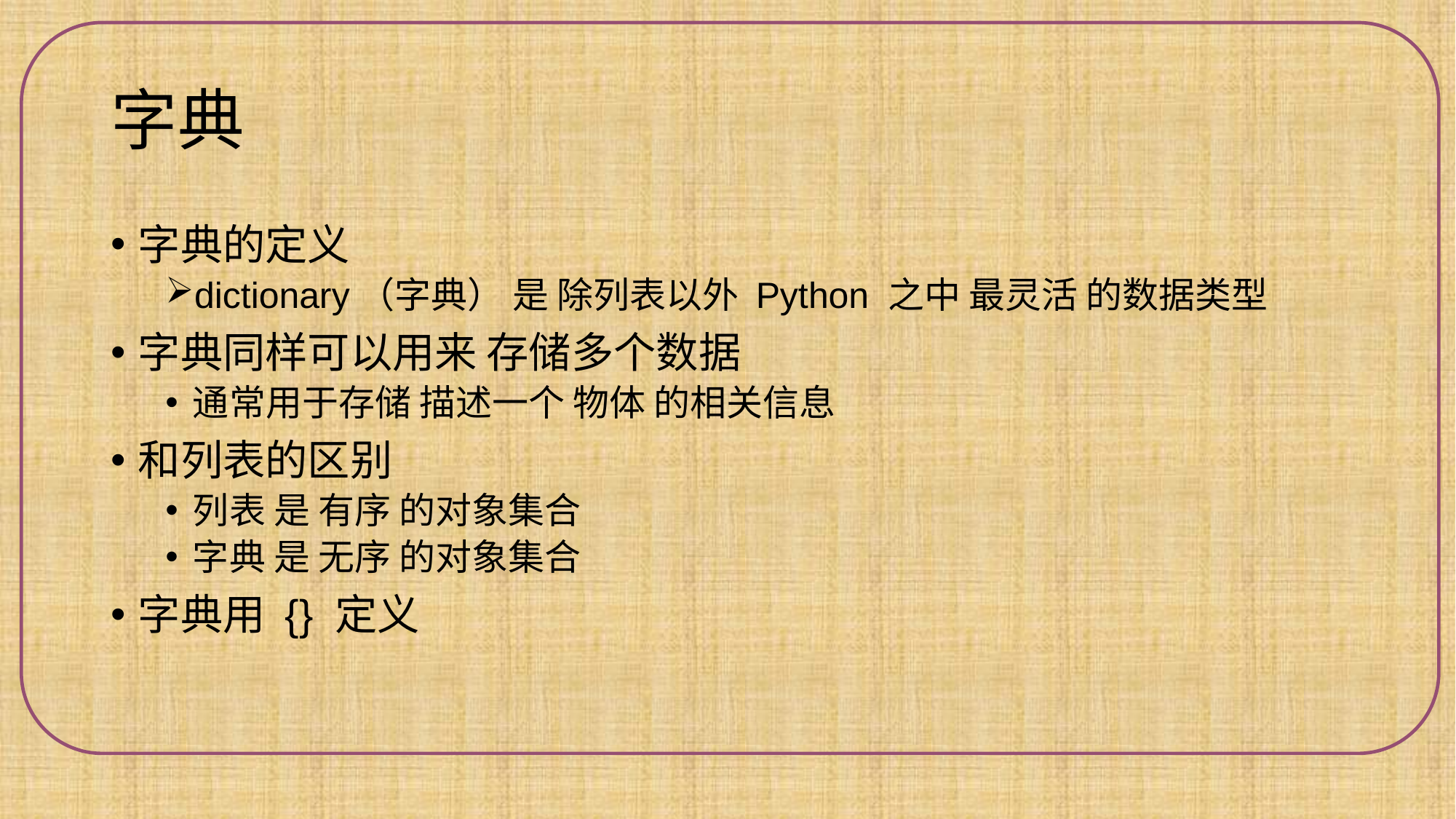

# 字典
字典的定义
dictionary（字典） 是 除列表以外 Python 之中 最灵活 的数据类型
字典同样可以用来 存储多个数据
通常用于存储 描述一个 物体 的相关信息
和列表的区别
列表 是 有序 的对象集合
字典 是 无序 的对象集合
字典用 {} 定义